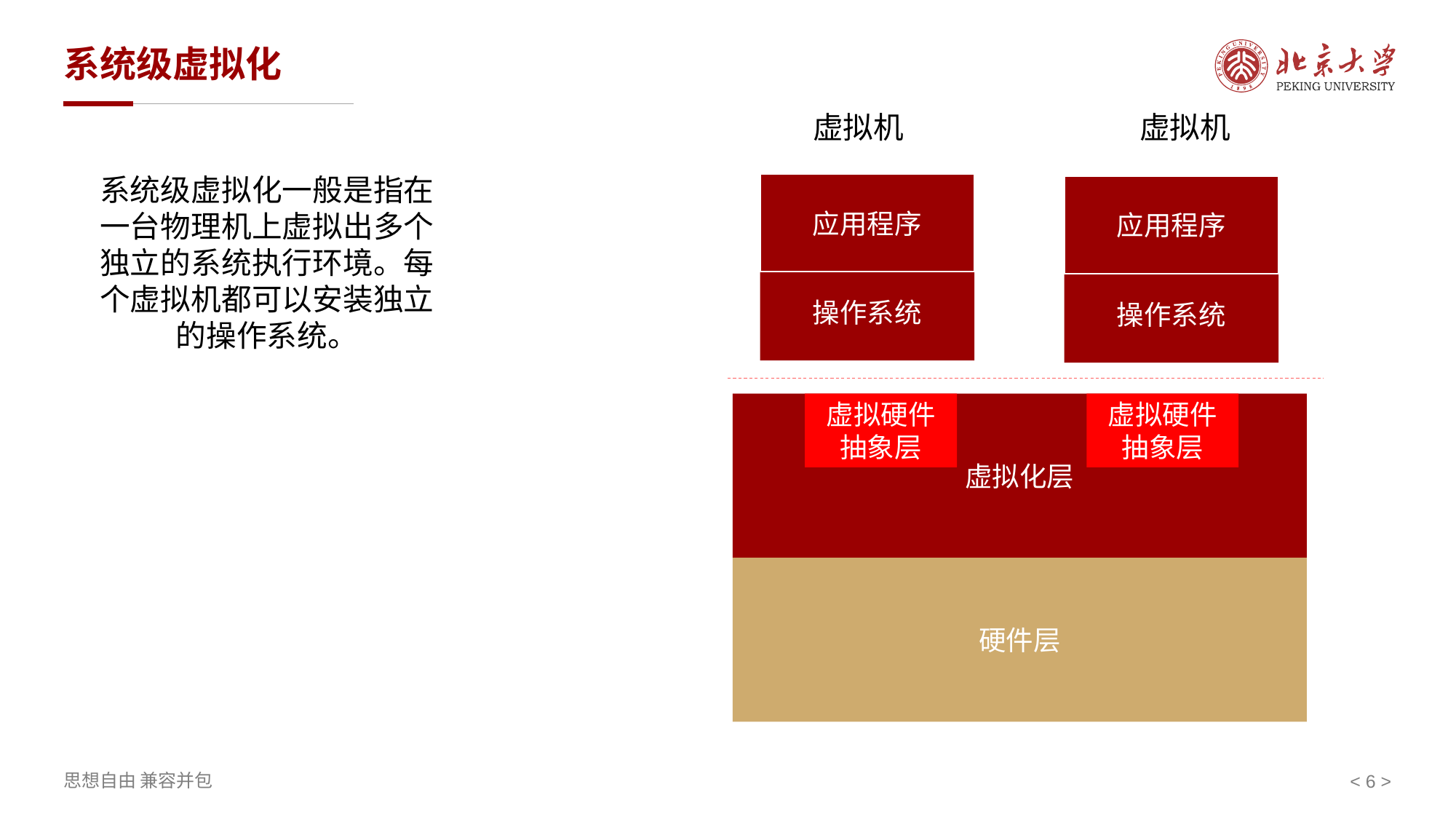

# 系统级虚拟化
虚拟机
虚拟机
系统级虚拟化一般是指在一台物理机上虚拟出多个独立的系统执行环境。每个虚拟机都可以安装独立的操作系统。
应用程序
应用程序
操作系统
操作系统
虚拟化层
虚拟硬件抽象层
虚拟硬件抽象层
硬件层
< 6 >